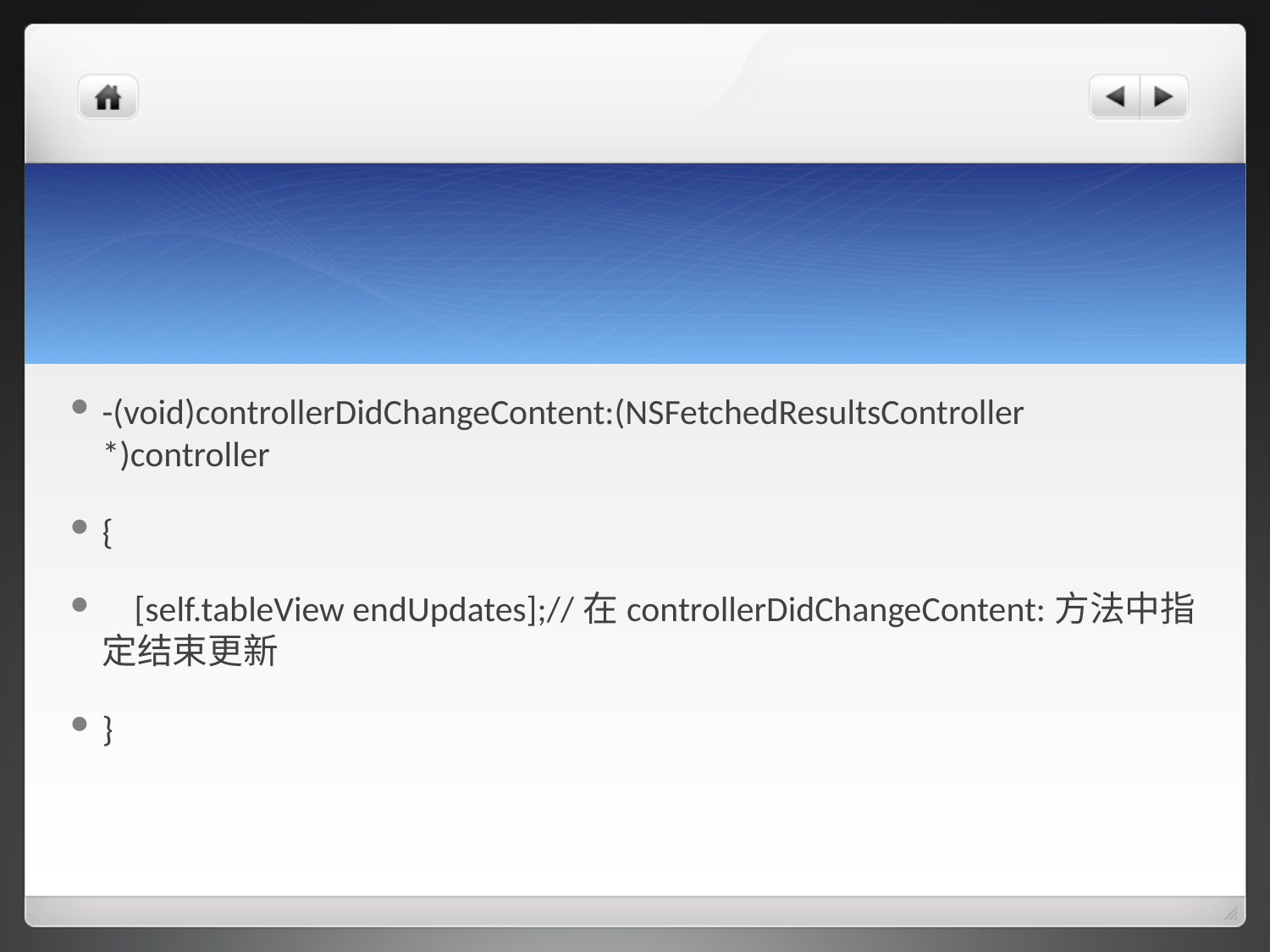

#
-(void)controllerDidChangeContent:(NSFetchedResultsController *)controller
{
    [self.tableView endUpdates];//在controllerDidChangeContent:方法中指定结束更新
}